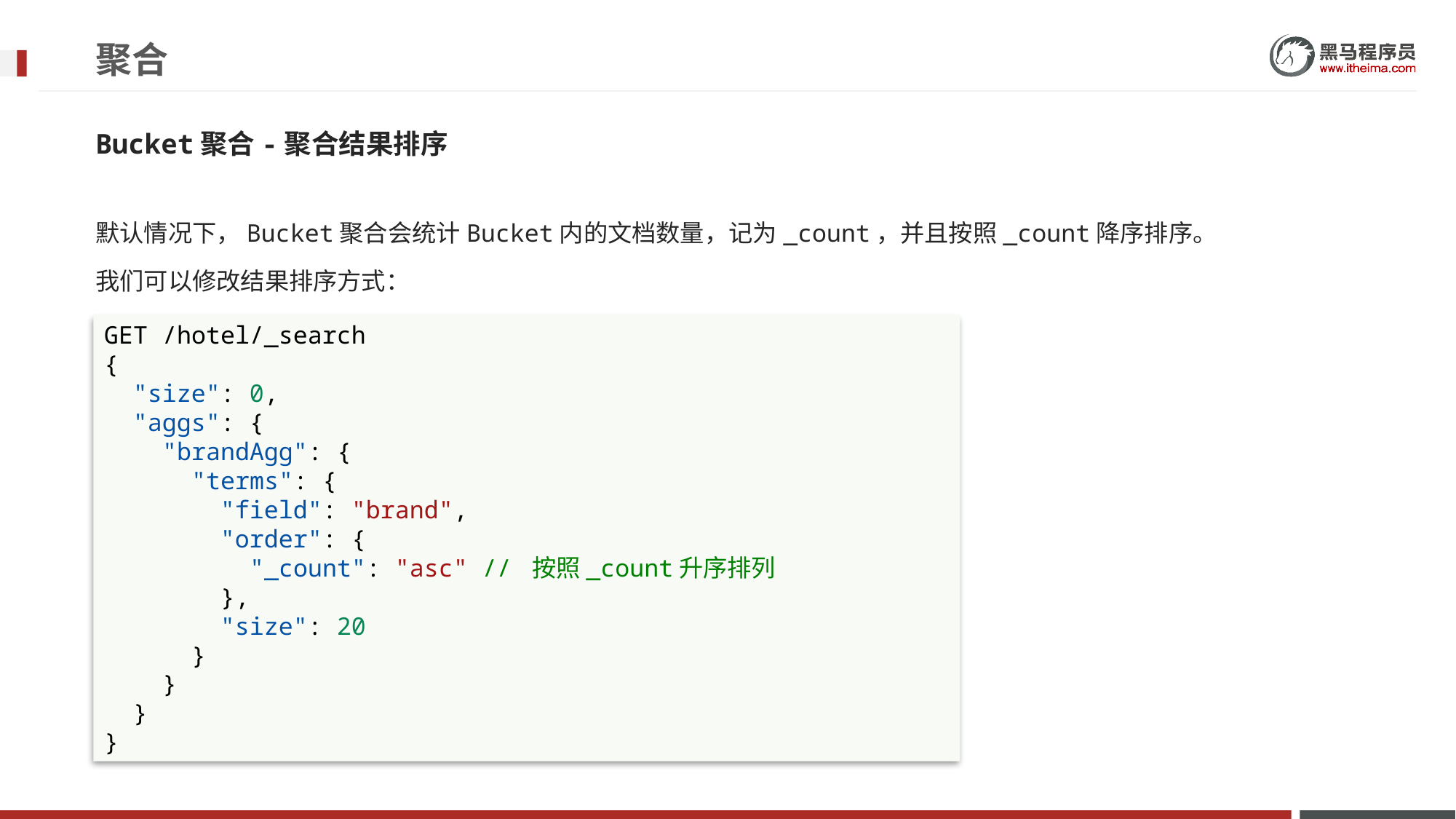

# 聚合
Bucket聚合-聚合结果排序
默认情况下，Bucket聚合会统计Bucket内的文档数量，记为_count，并且按照_count降序排序。
我们可以修改结果排序方式：
GET /hotel/_search
{
  "size": 0,
  "aggs": {
    "brandAgg": {
      "terms": {
        "field": "brand",
        "order": {
          "_count": "asc" // 按照_count升序排列
        },
        "size": 20
      }
    }
  }
}